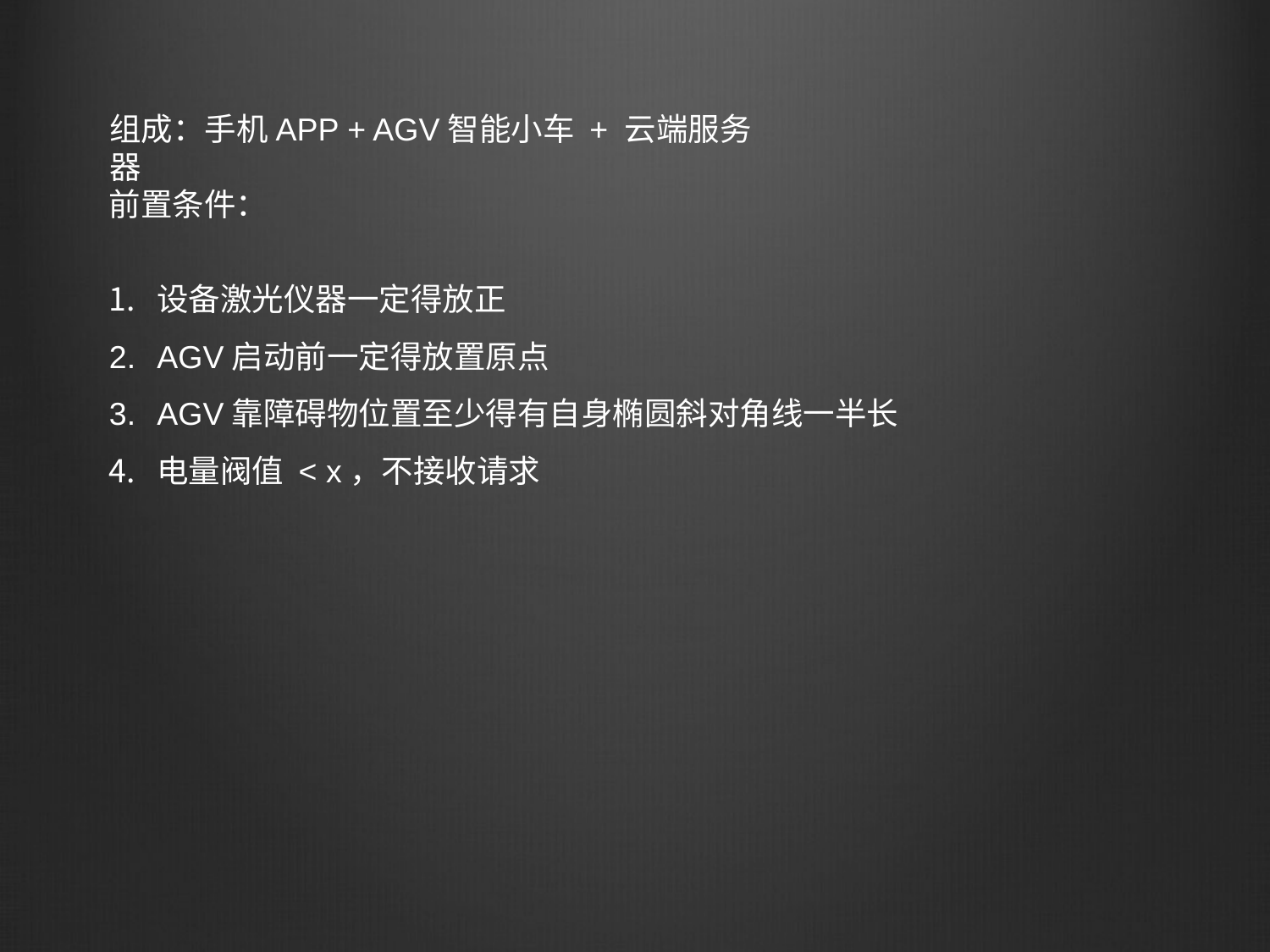

组成：手机APP + AGV智能小车 + 云端服务器
前置条件：

设备激光仪器一定得放正
AGV启动前一定得放置原点
AGV靠障碍物位置至少得有自身椭圆斜对角线一半长
电量阀值 < x，不接收请求